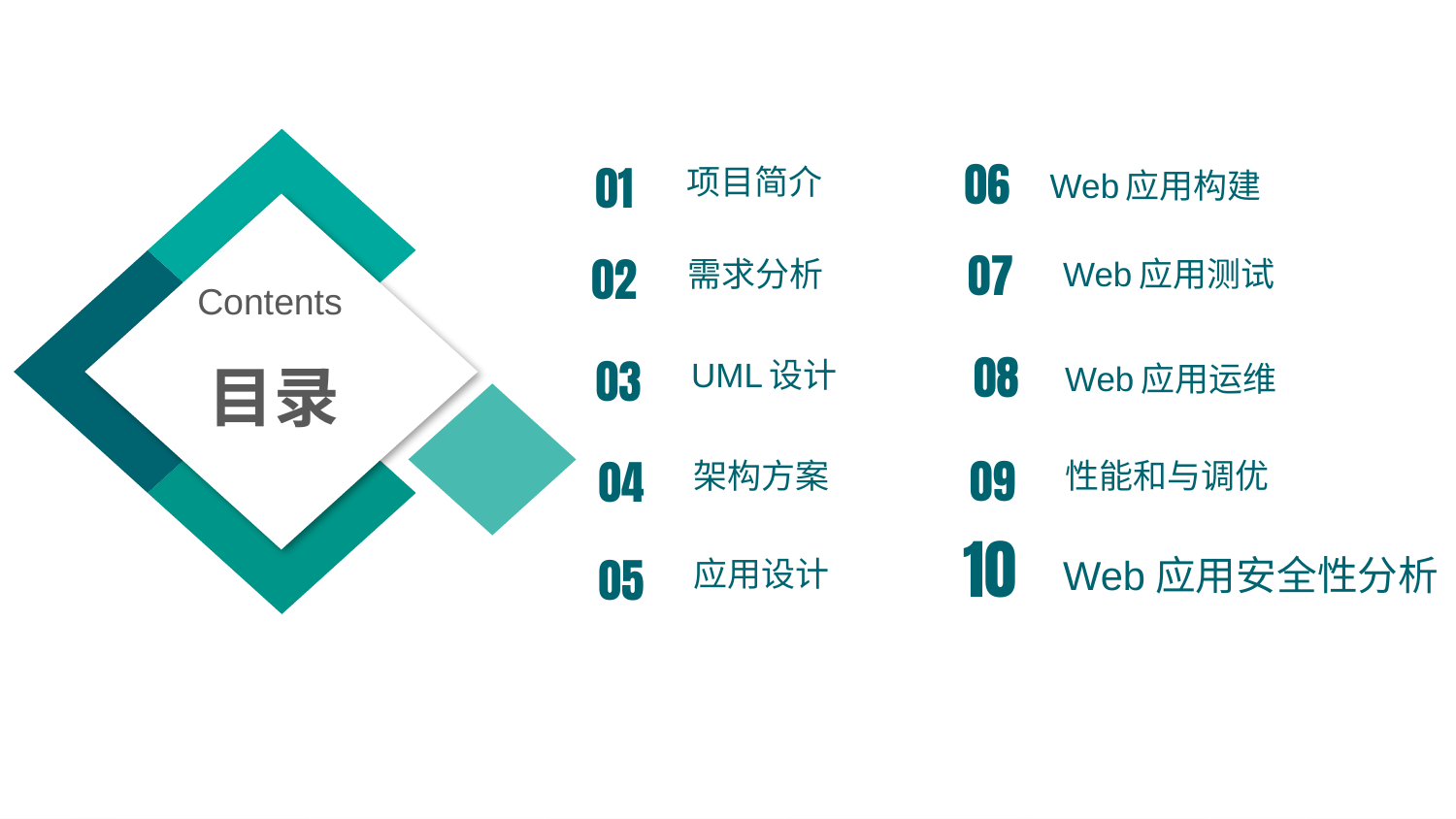

06
Web应用构建

01
项目简介

07
Web应用测试

02
需求分析

Contents
目录
08
Web应用运维

03
UML设计

09
性能和与调优

04
架构方案

10
Web应用安全性分析

05
应用设计